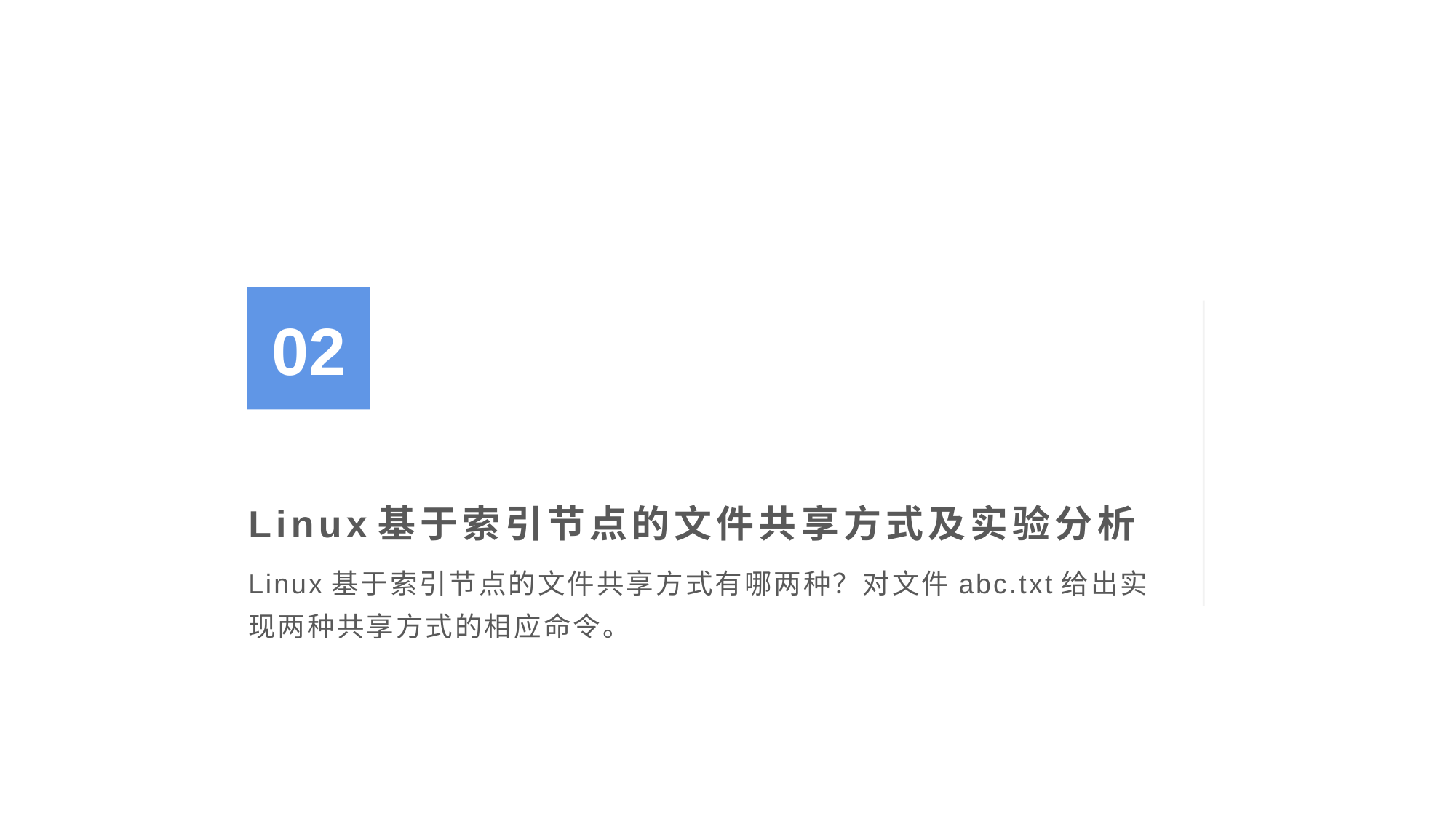

02

# Linux基于索引节点的文件共享方式及实验分析
Linux基于索引节点的文件共享方式有哪两种？对文件abc.txt给出实现两种共享方式的相应命令。